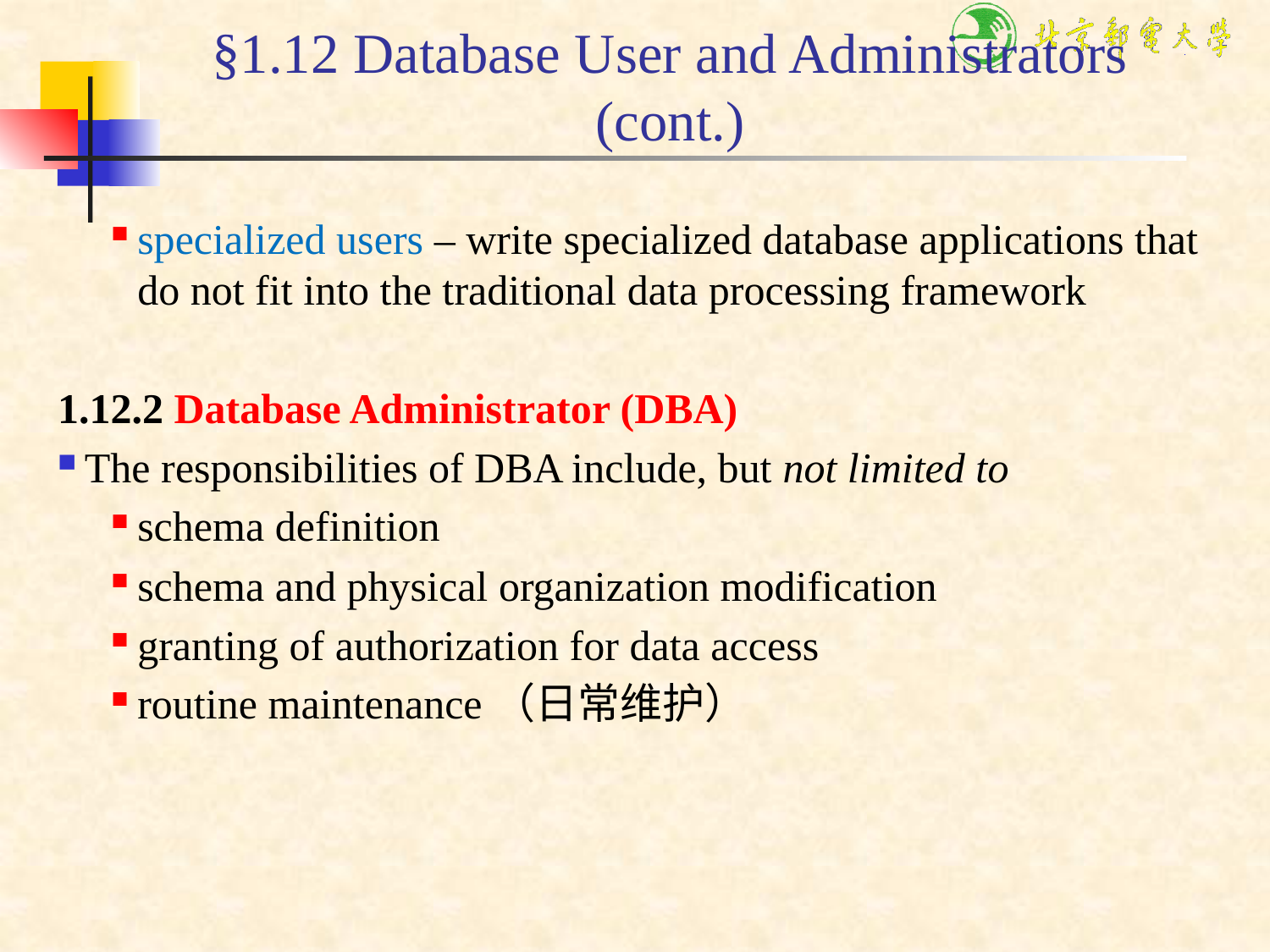

# §1.12 Database User and Administrators (cont.)

specialized users – write specialized database applications that do not fit into the traditional data processing framework

1.12.2 Database Administrator (DBA)
The responsibilities of DBA include, but not limited to
schema definition
schema and physical organization modification
granting of authorization for data access
routine maintenance（日常维护）
84